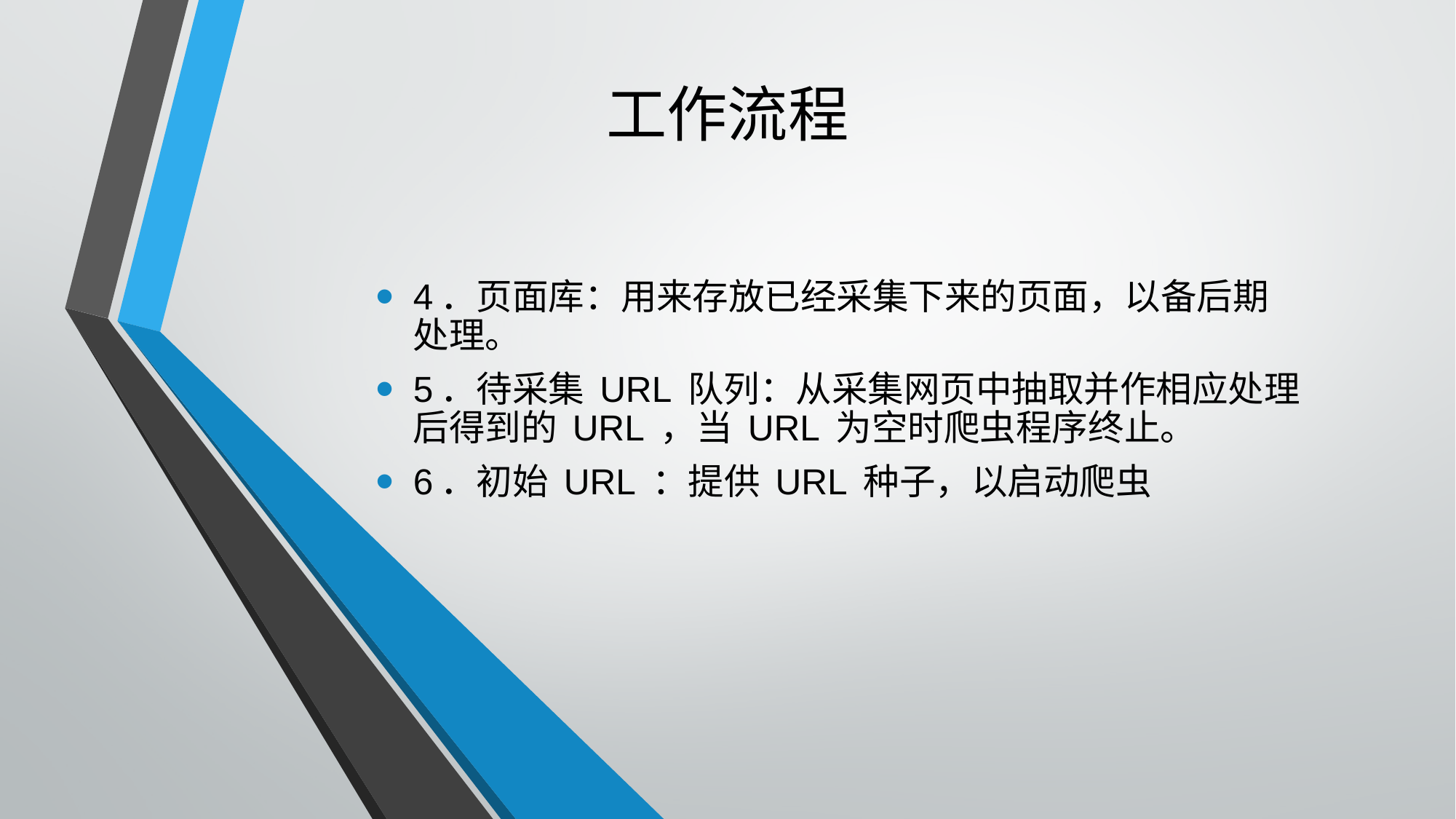

工作流程
4．页面库：用来存放已经采集下来的页面，以备后期处理。
5．待采集 URL 队列：从采集网页中抽取并作相应处理后得到的 URL ，当 URL 为空时爬虫程序终止。
6．初始 URL ：提供 URL 种子，以启动爬虫